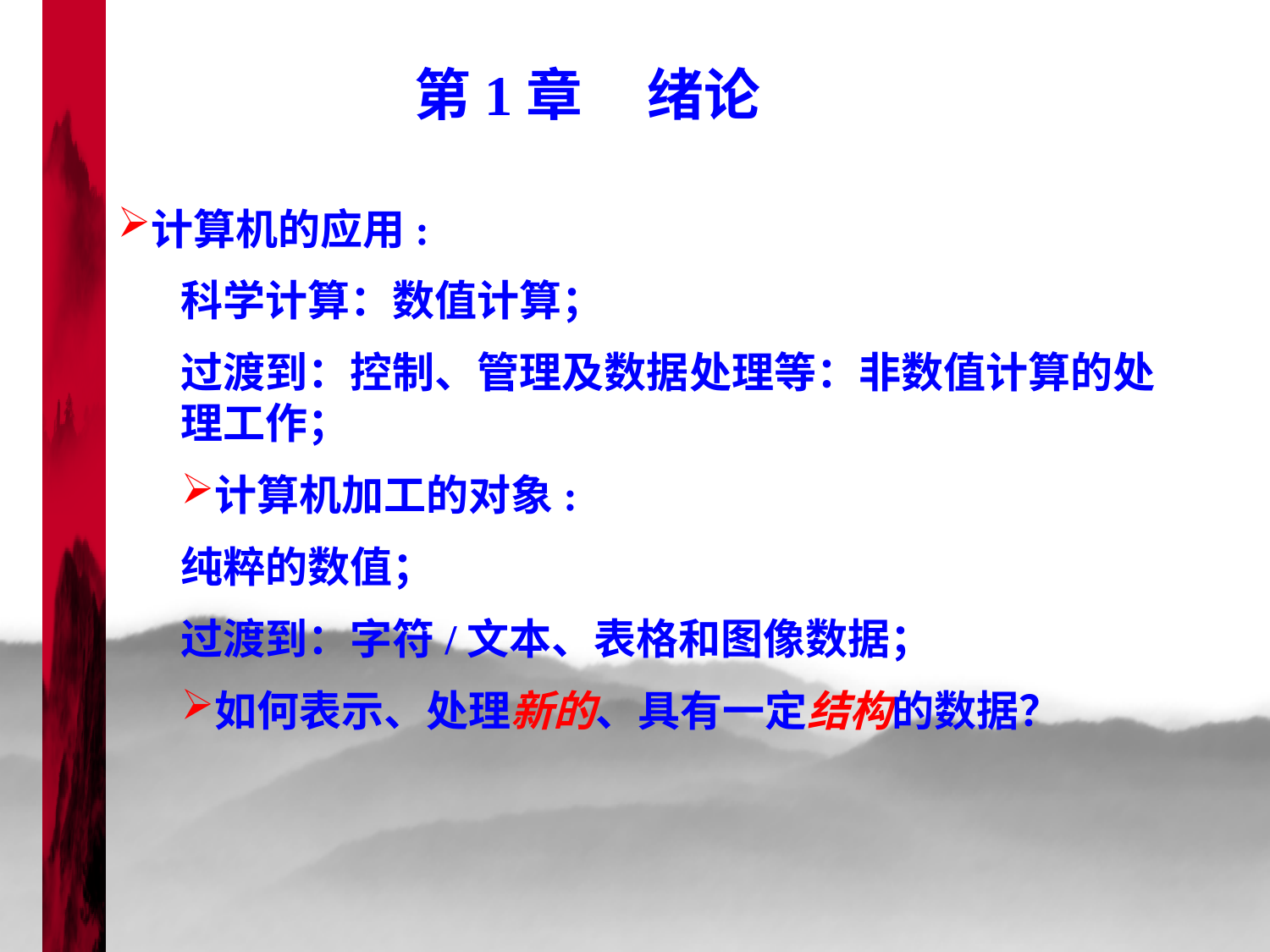

第1章     绪论
计算机的应用:
科学计算：数值计算；
过渡到：控制、管理及数据处理等：非数值计算的处理工作；
计算机加工的对象:
纯粹的数值；
过渡到：字符/文本、表格和图像数据；
如何表示、处理新的、具有一定结构的数据？